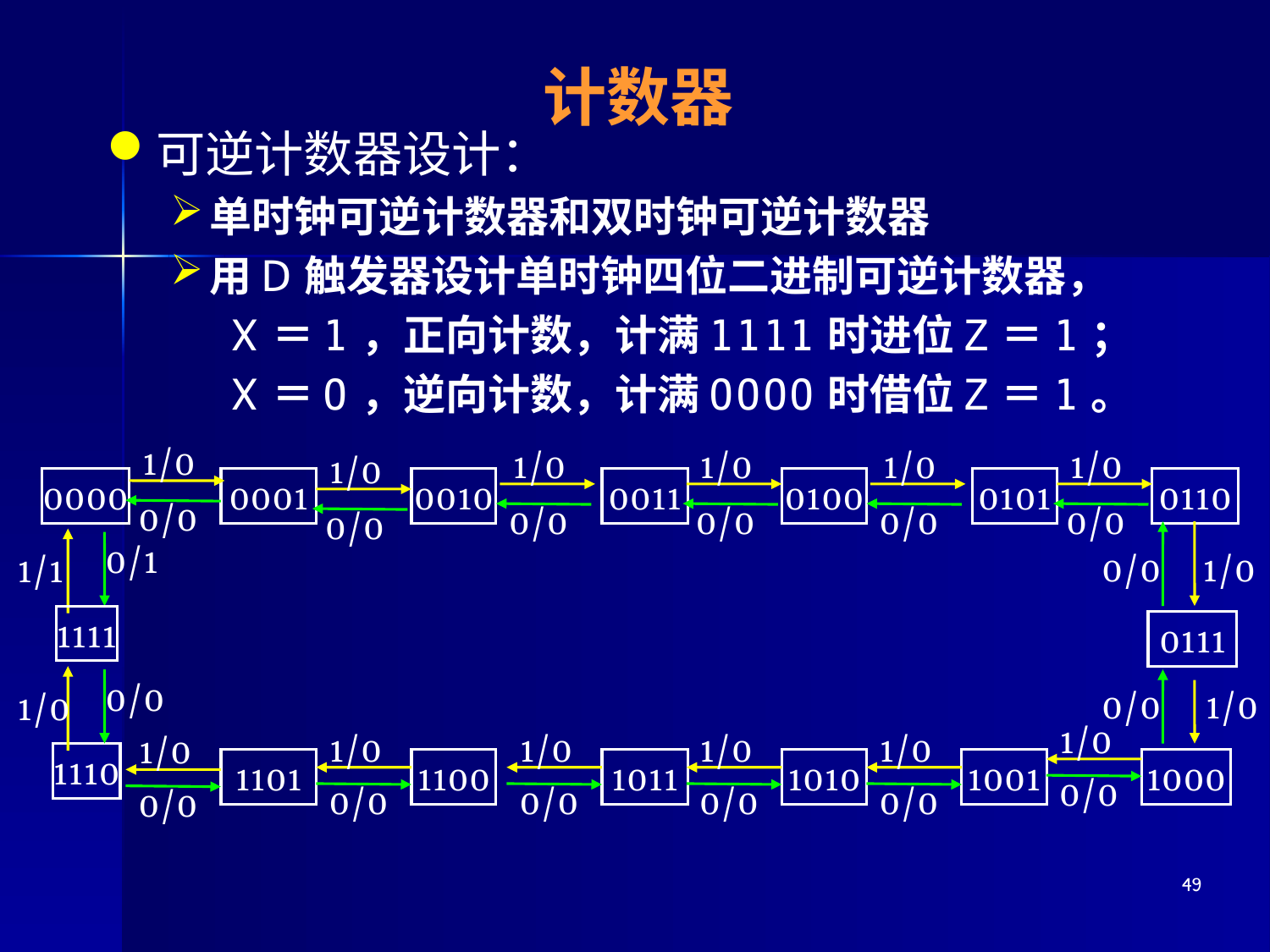

# 计数器
可逆计数器设计：
单时钟可逆计数器和双时钟可逆计数器
用D触发器设计单时钟四位二进制可逆计数器，
     X＝1，正向计数，计满1111时进位Z＝1；
     X＝0，逆向计数，计满0000时借位Z＝1。
1/0

1/0

1/0

1/0

1/0

1/0

0000
0001
0010
0011
0100
0101
0110
0/0

0/0

0/0

0/0

0/0

0/0

0/0

1/0

1/1
0/1

1111
0111

1/0
0/0

0/0
1/0

1/0

1/0

1/0

1/0

1/0

1/0

1110
1101
1100
1011
1010
1001
1000
0/0

0/0

0/0

0/0

0/0

0/0

49